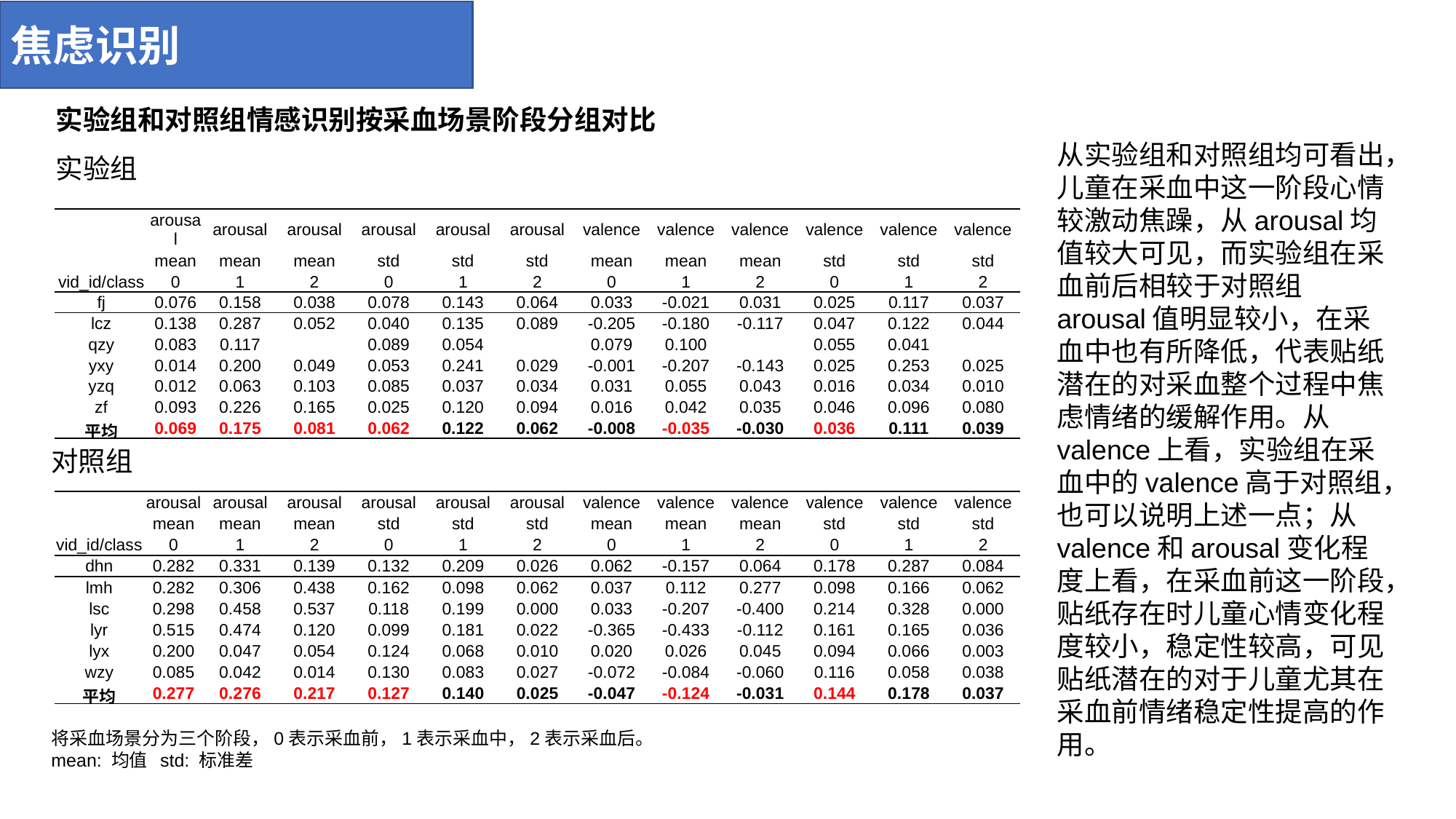

焦虑识别
实验组和对照组情感识别按采血场景阶段分组对比
从实验组和对照组均可看出，儿童在采血中这一阶段心情较激动焦躁，从arousal均值较大可见，而实验组在采血前后相较于对照组arousal值明显较小，在采血中也有所降低，代表贴纸潜在的对采血整个过程中焦虑情绪的缓解作用。从valence上看，实验组在采血中的valence高于对照组，也可以说明上述一点；从valence和arousal变化程度上看，在采血前这一阶段，贴纸存在时儿童心情变化程度较小，稳定性较高，可见贴纸潜在的对于儿童尤其在采血前情绪稳定性提高的作用。
实验组
|  | arousal | arousal | arousal | arousal | arousal | arousal | valence | valence | valence | valence | valence | valence |
| --- | --- | --- | --- | --- | --- | --- | --- | --- | --- | --- | --- | --- |
|  | mean | mean | mean | std | std | std | mean | mean | mean | std | std | std |
| vid\_id/class | 0 | 1 | 2 | 0 | 1 | 2 | 0 | 1 | 2 | 0 | 1 | 2 |
| fj | 0.076 | 0.158 | 0.038 | 0.078 | 0.143 | 0.064 | 0.033 | -0.021 | 0.031 | 0.025 | 0.117 | 0.037 |
| lcz | 0.138 | 0.287 | 0.052 | 0.040 | 0.135 | 0.089 | -0.205 | -0.180 | -0.117 | 0.047 | 0.122 | 0.044 |
| qzy | 0.083 | 0.117 |  | 0.089 | 0.054 |  | 0.079 | 0.100 |  | 0.055 | 0.041 |  |
| yxy | 0.014 | 0.200 | 0.049 | 0.053 | 0.241 | 0.029 | -0.001 | -0.207 | -0.143 | 0.025 | 0.253 | 0.025 |
| yzq | 0.012 | 0.063 | 0.103 | 0.085 | 0.037 | 0.034 | 0.031 | 0.055 | 0.043 | 0.016 | 0.034 | 0.010 |
| zf | 0.093 | 0.226 | 0.165 | 0.025 | 0.120 | 0.094 | 0.016 | 0.042 | 0.035 | 0.046 | 0.096 | 0.080 |
| 平均 | 0.069 | 0.175 | 0.081 | 0.062 | 0.122 | 0.062 | -0.008 | -0.035 | -0.030 | 0.036 | 0.111 | 0.039 |
对照组
|  | arousal | arousal | arousal | arousal | arousal | arousal | valence | valence | valence | valence | valence | valence |
| --- | --- | --- | --- | --- | --- | --- | --- | --- | --- | --- | --- | --- |
|  | mean | mean | mean | std | std | std | mean | mean | mean | std | std | std |
| vid\_id/class | 0 | 1 | 2 | 0 | 1 | 2 | 0 | 1 | 2 | 0 | 1 | 2 |
| dhn | 0.282 | 0.331 | 0.139 | 0.132 | 0.209 | 0.026 | 0.062 | -0.157 | 0.064 | 0.178 | 0.287 | 0.084 |
| lmh | 0.282 | 0.306 | 0.438 | 0.162 | 0.098 | 0.062 | 0.037 | 0.112 | 0.277 | 0.098 | 0.166 | 0.062 |
| lsc | 0.298 | 0.458 | 0.537 | 0.118 | 0.199 | 0.000 | 0.033 | -0.207 | -0.400 | 0.214 | 0.328 | 0.000 |
| lyr | 0.515 | 0.474 | 0.120 | 0.099 | 0.181 | 0.022 | -0.365 | -0.433 | -0.112 | 0.161 | 0.165 | 0.036 |
| lyx | 0.200 | 0.047 | 0.054 | 0.124 | 0.068 | 0.010 | 0.020 | 0.026 | 0.045 | 0.094 | 0.066 | 0.003 |
| wzy | 0.085 | 0.042 | 0.014 | 0.130 | 0.083 | 0.027 | -0.072 | -0.084 | -0.060 | 0.116 | 0.058 | 0.038 |
| 平均 | 0.277 | 0.276 | 0.217 | 0.127 | 0.140 | 0.025 | -0.047 | -0.124 | -0.031 | 0.144 | 0.178 | 0.037 |
将采血场景分为三个阶段，0表示采血前，1表示采血中，2表示采血后。
mean: 均值  std: 标准差